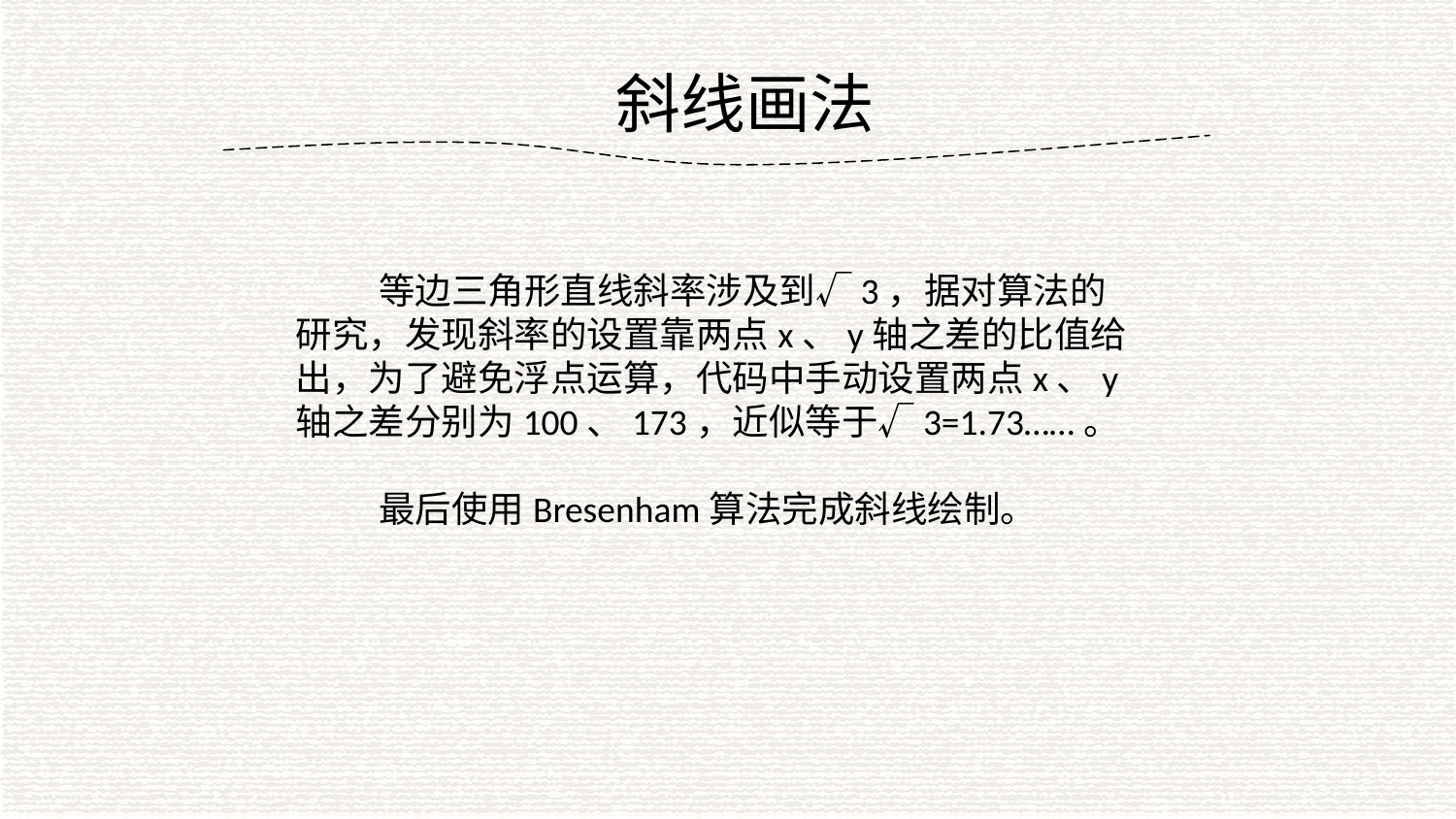

斜线画法

         等边三角形直线斜率涉及到√3，据对算法的研究，发现斜率的设置靠两点x、y轴之差的比值给出，为了避免浮点运算，代码中手动设置两点x、y轴之差分别为100、173，近似等于√3=1.73……。

         最后使用Bresenham算法完成斜线绘制。